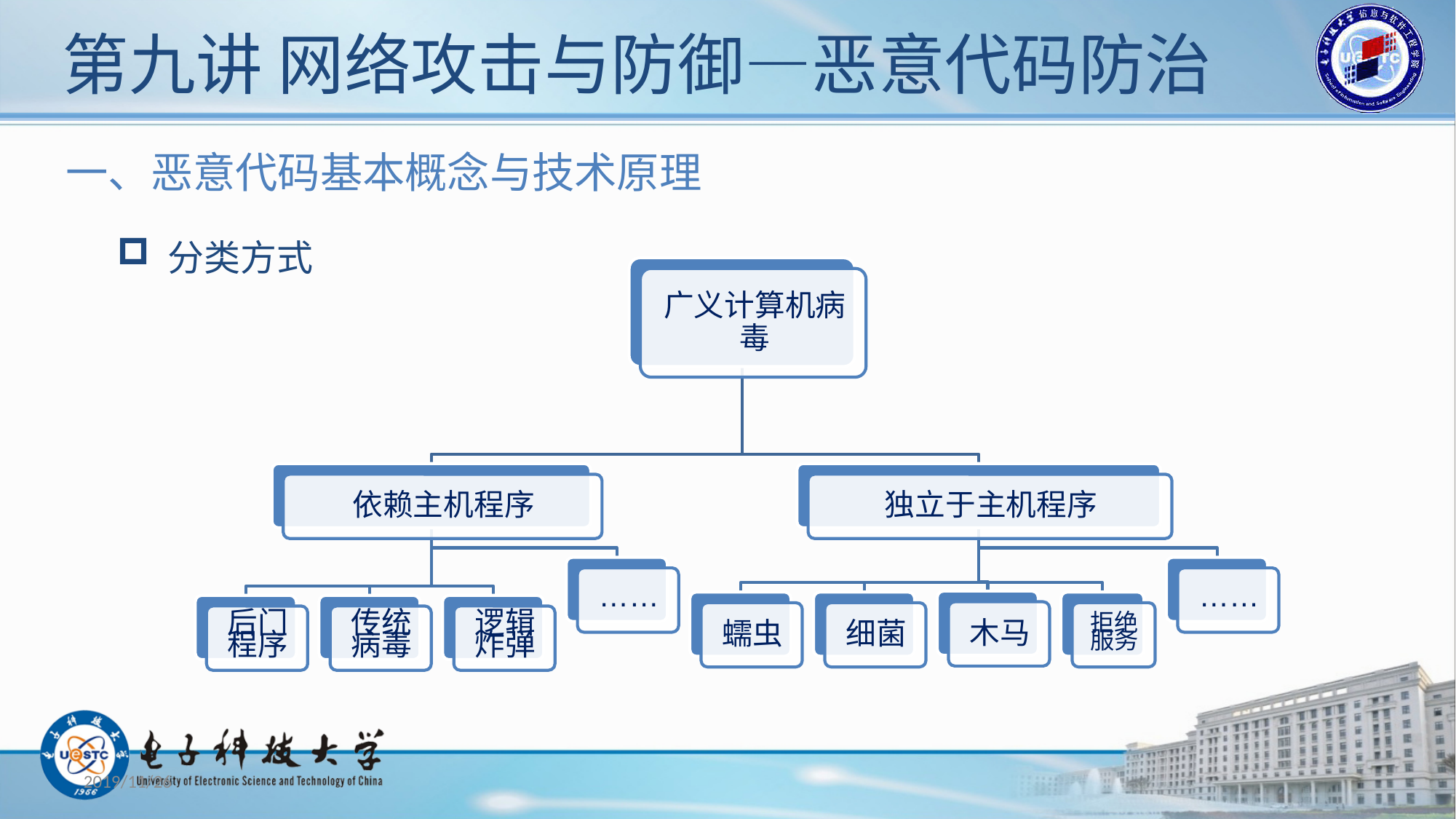

# 第九讲 网络攻击与防御—恶意代码防治
一、恶意代码基本概念与技术原理
广义计算机病毒
依赖主机程序
后门
程序
传统病毒
逻辑炸弹
……
独立于主机程序
蠕虫
细菌
木马
拒绝服务
……
 分类方式
2019/11/26